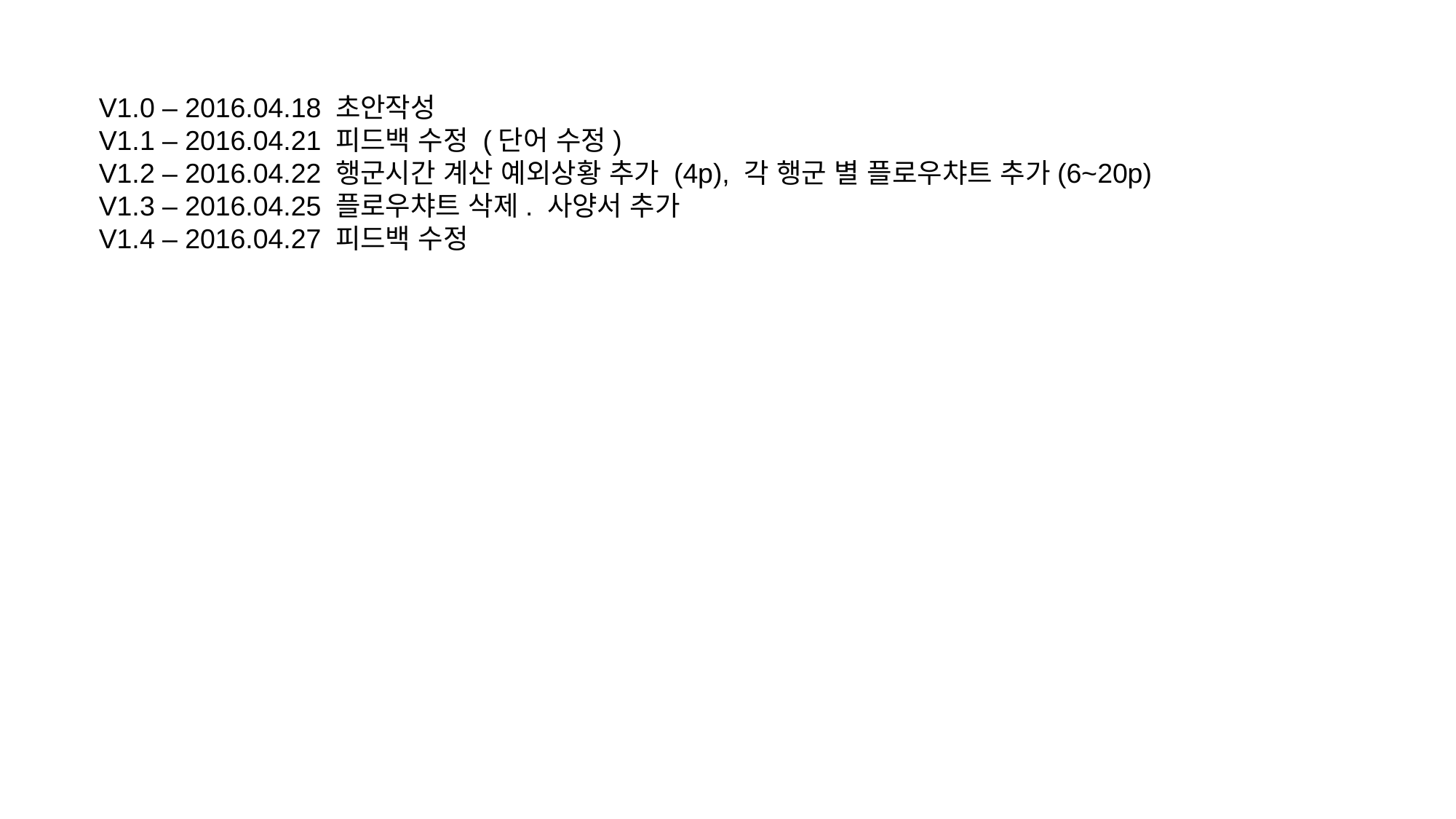

V1.0 – 2016.04.18 초안작성
V1.1 – 2016.04.21 피드백 수정 (단어 수정)
V1.2 – 2016.04.22 행군시간 계산 예외상황 추가 (4p), 각 행군 별 플로우챠트 추가(6~20p)
V1.3 – 2016.04.25 플로우챠트 삭제. 사양서 추가
V1.4 – 2016.04.27 피드백 수정